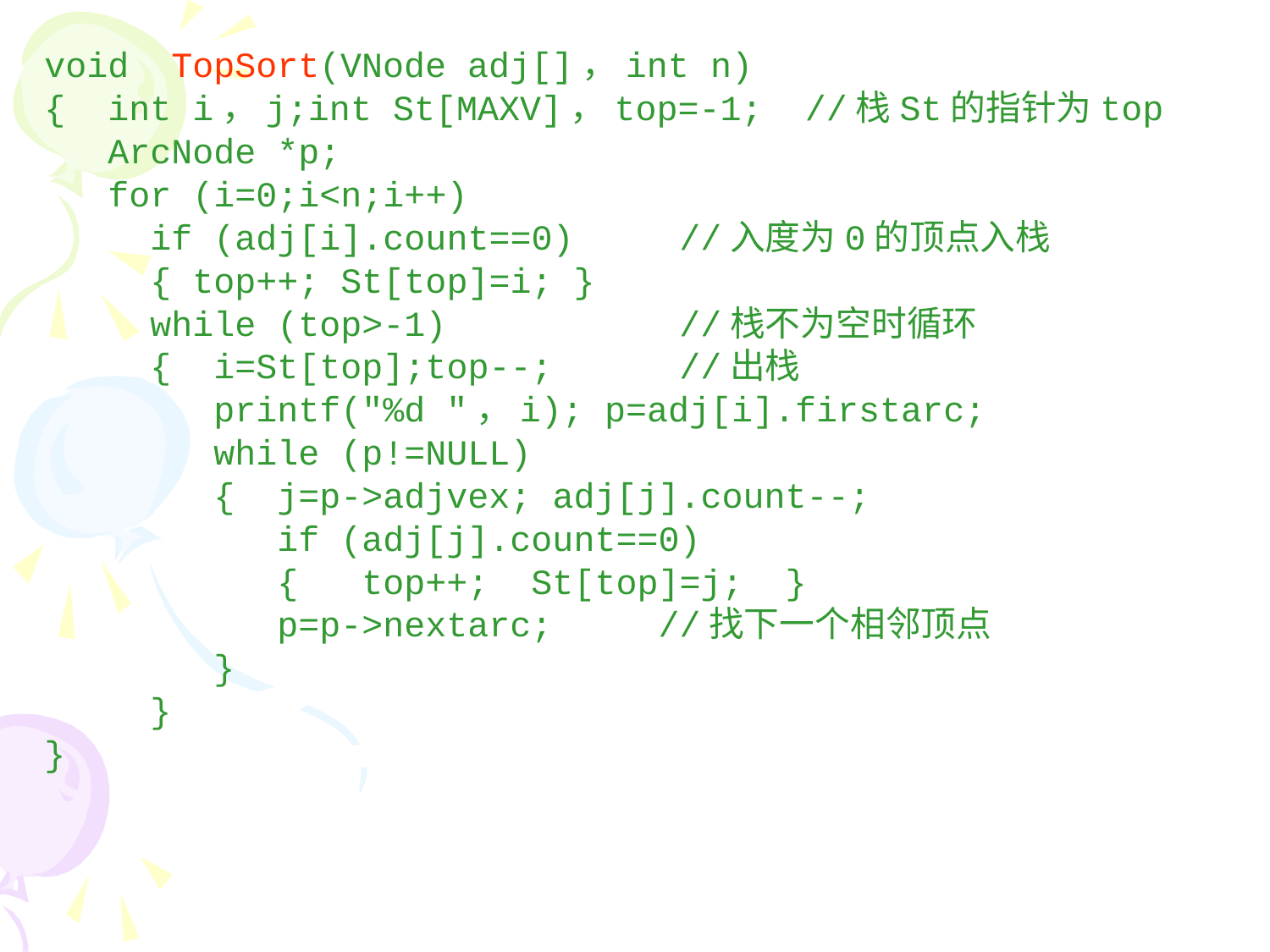

void  TopSort(VNode adj[]，int n)
{  int i，j;int St[MAXV]，top=-1;  //栈St的指针为top
   ArcNode *p;
   for (i=0;i<n;i++)
     if (adj[i].count==0)   	//入度为0的顶点入栈
     { top++; St[top]=i; }
     while (top>-1)      	//栈不为空时循环
     {  i=St[top];top--; 	//出栈
        printf("%d "，i); p=adj[i].firstarc;
        while (p!=NULL)
        {  j=p->adjvex; adj[j].count--;
           if (adj[j].count==0)
	     {   top++;  St[top]=j;  }
           p=p->nextarc;     //找下一个相邻顶点
        }
     }
}